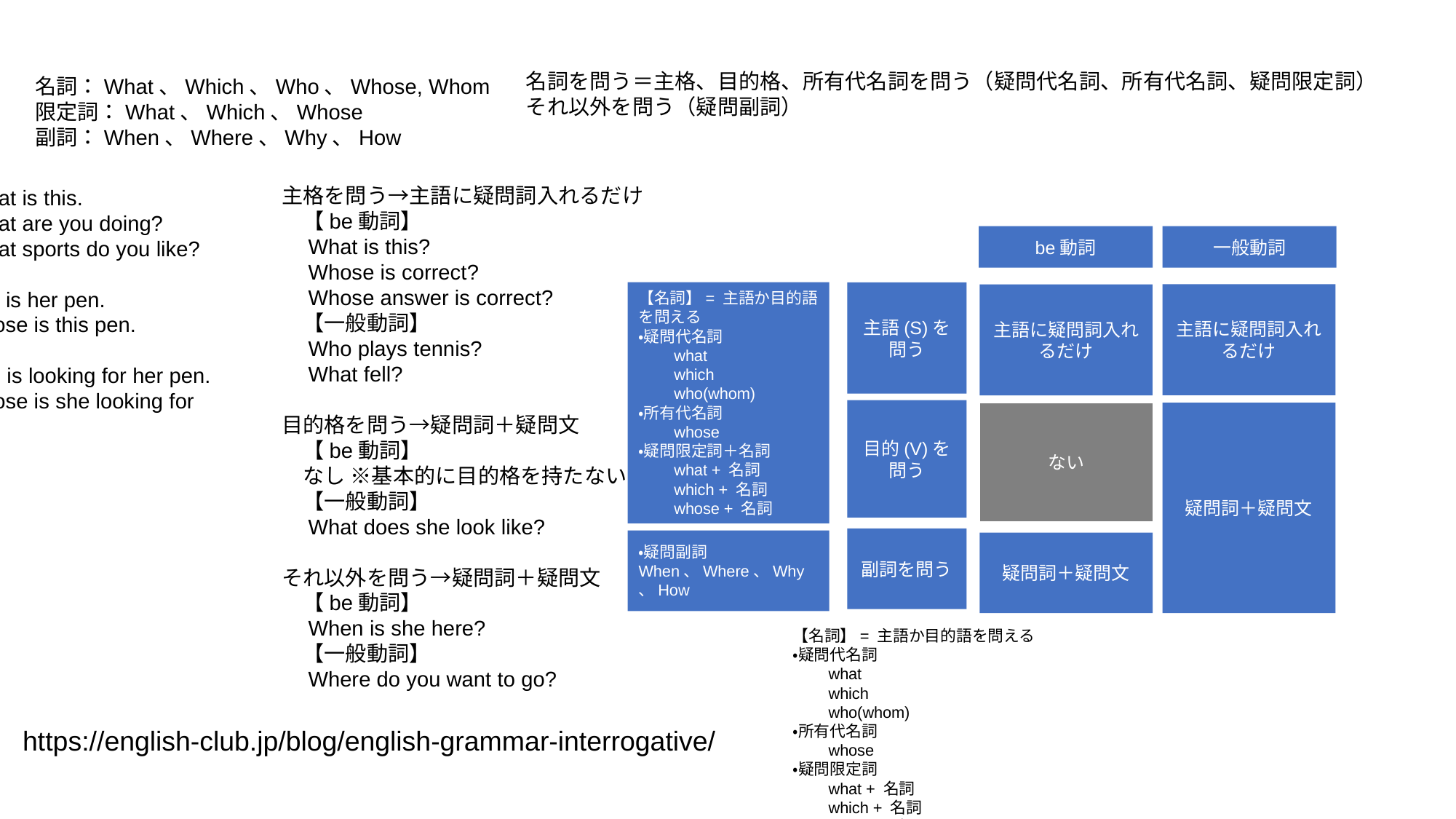

名詞を問う＝主格、目的格、所有代名詞を問う（疑問代名詞、所有代名詞、疑問限定詞）
それ以外を問う（疑問副詞）
名詞：What、Which、Who、Whose, Whom
限定詞：What、Which、Whose
副詞：When、Where、Why、How
主格を問う→主語に疑問詞入れるだけ
　【be動詞】
　What is this?
　Whose is correct?
　Whose answer is correct?
　【一般動詞】
　Who plays tennis?
　What fell?

目的格を問う→疑問詞＋疑問文
　【be動詞】
　なし ※基本的に目的格を持たない
　【一般動詞】
　What does she look like?

それ以外を問う→疑問詞＋疑問文
　【be動詞】
　When is she here?
　【一般動詞】
　Where do you want to go?

What is this.
What are you doing?
What sports do you like?

this is her pen.
whose is this pen.

she is looking for her pen.
whose is she looking for
be動詞
一般動詞
【名詞】= 主語か目的語を問える
・疑問代名詞
　　what
　　which
　　who(whom)
・所有代名詞
　　whose
・疑問限定詞＋名詞
　　what + 名詞
　　which + 名詞
　　whose + 名詞
主語(S)を問う
主語に疑問詞入れるだけ
主語に疑問詞入れるだけ
目的(V)を問う
ない
疑問詞＋疑問文
副詞を問う
・疑問副詞
When、Where、Why、How
疑問詞＋疑問文
【名詞】= 主語か目的語を問える
・疑問代名詞
　　what
　　which
　　who(whom)
・所有代名詞
　　whose
・疑問限定詞
　　what + 名詞
　　which + 名詞
　　whose + 名詞
https://english-club.jp/blog/english-grammar-interrogative/